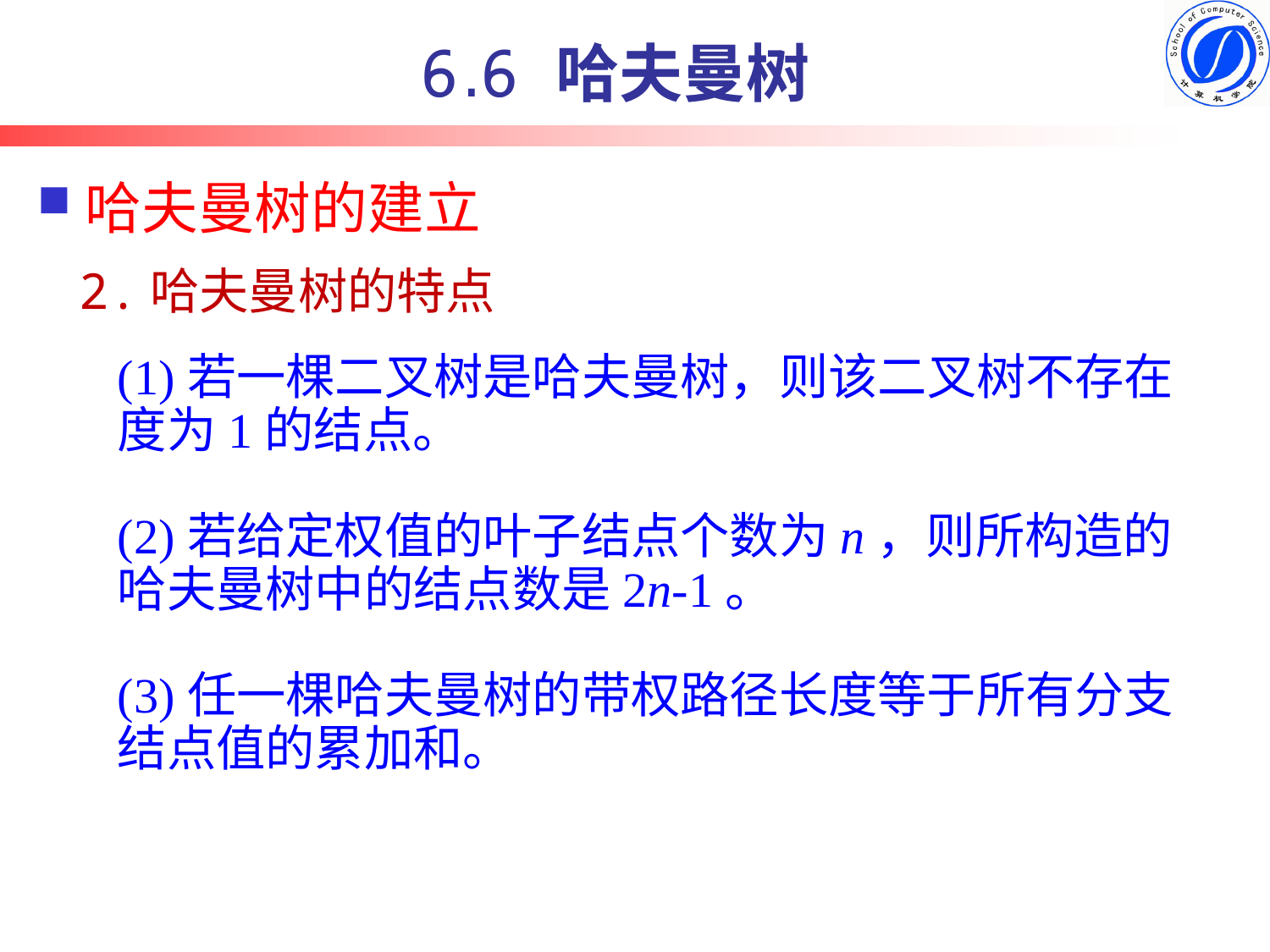

# 6.6 哈夫曼树
哈夫曼树的建立
2.哈夫曼树的特点
(1)若一棵二叉树是哈夫曼树，则该二叉树不存在度为1的结点。
(2)若给定权值的叶子结点个数为n，则所构造的哈夫曼树中的结点数是2n-1。
(3)任一棵哈夫曼树的带权路径长度等于所有分支结点值的累加和。